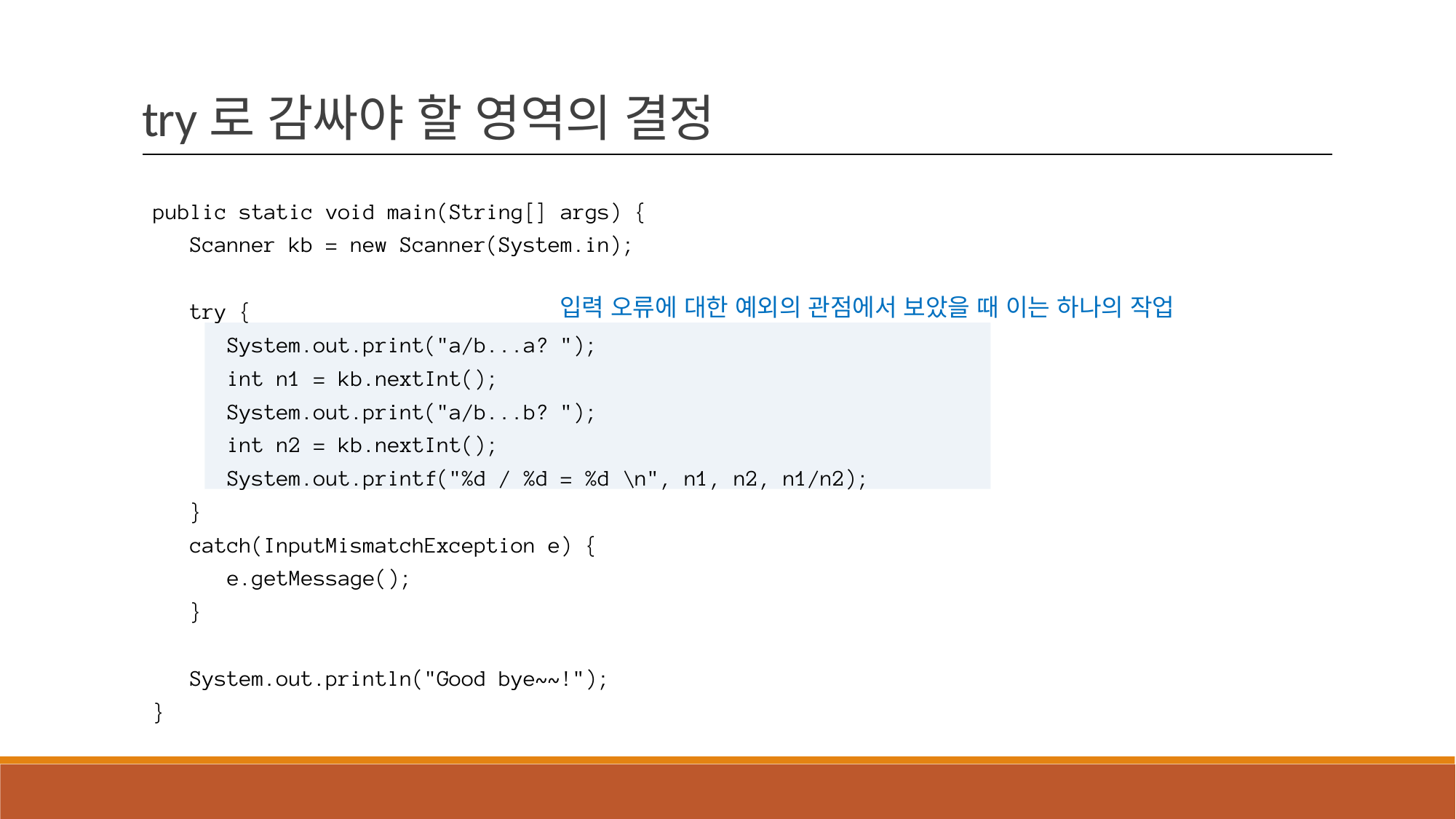

try로 감싸야 할 영역의 결정
public static void main(String[] args) {
   Scanner kb = new Scanner(System.in);

   try {
      System.out.print("a/b...a? ");
      int n1 = kb.nextInt();
      System.out.print("a/b...b? ");
      int n2 = kb.nextInt();
      System.out.printf("%d / %d = %d \n", n1, n2, n1/n2);
   }
   catch(InputMismatchException e) {
      e.getMessage();
   }

   System.out.println("Good bye~~!");
}
입력 오류에 대한 예외의 관점에서 보았을 때 이는 하나의 작업